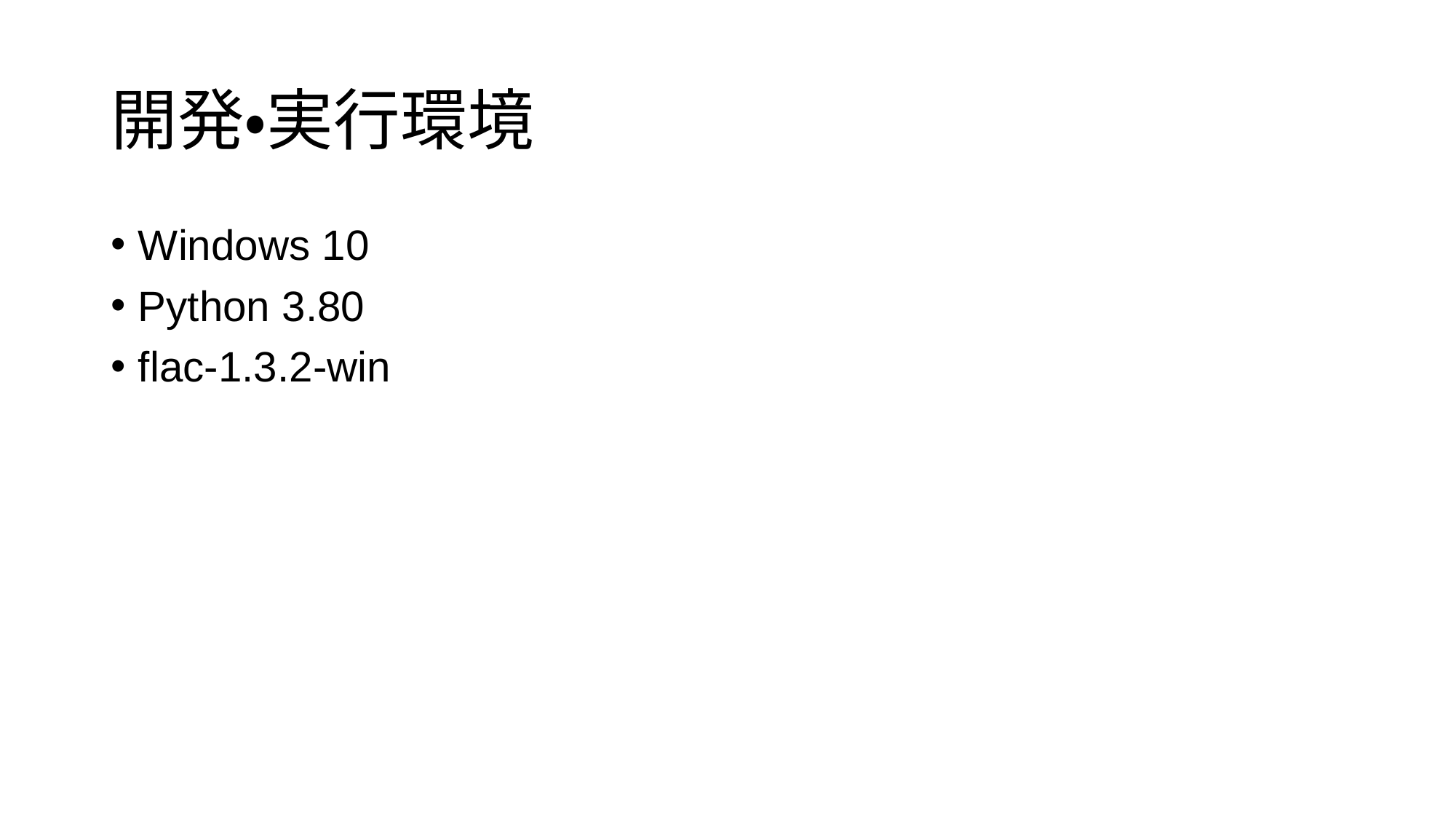

# 開発・実行環境
Windows 10
Python 3.80
flac-1.3.2-win